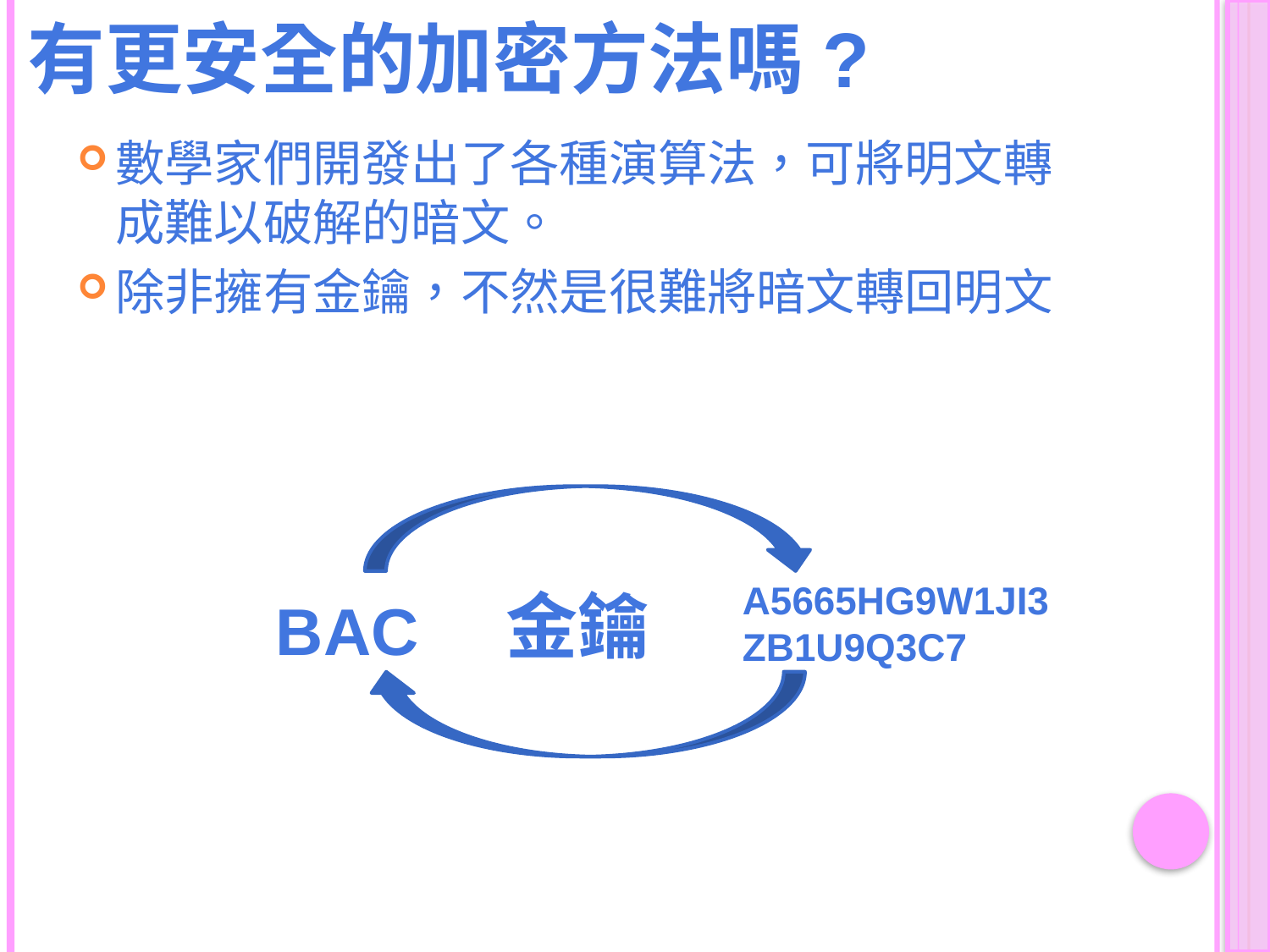

# 有更安全的加密方法嗎?
數學家們開發出了各種演算法，可將明文轉成難以破解的暗文。
除非擁有金鑰，不然是很難將暗文轉回明文

金鑰
BAC
A5665HG9W1JI3ZB1U9Q3C7